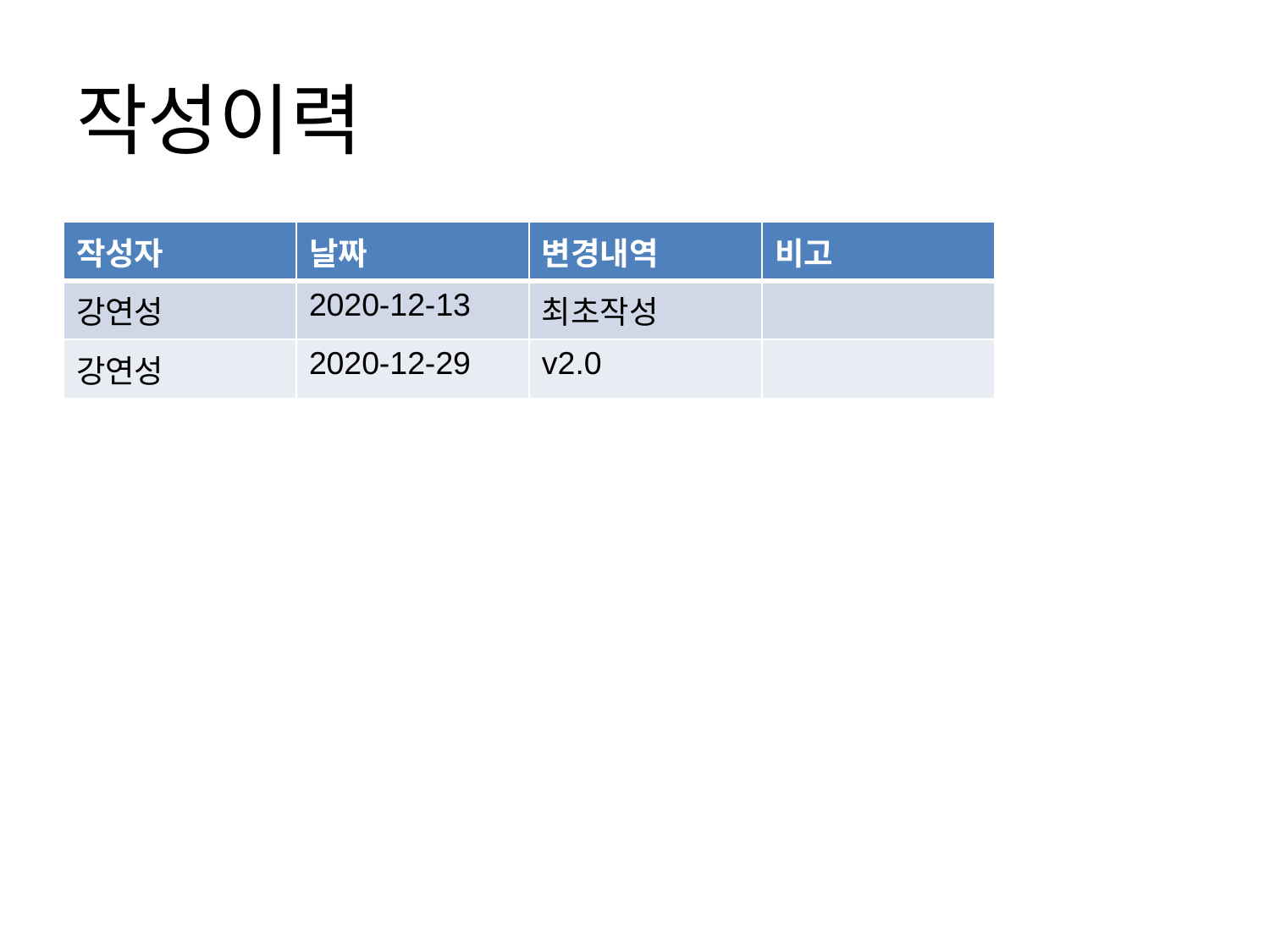

# 작성이력
| 작성자 | 날짜 | 변경내역 | 비고 |
| --- | --- | --- | --- |
| 강연성 | 2020-12-13 | 최초작성 |  |
| 강연성 | 2020-12-29 | v2.0 |  |